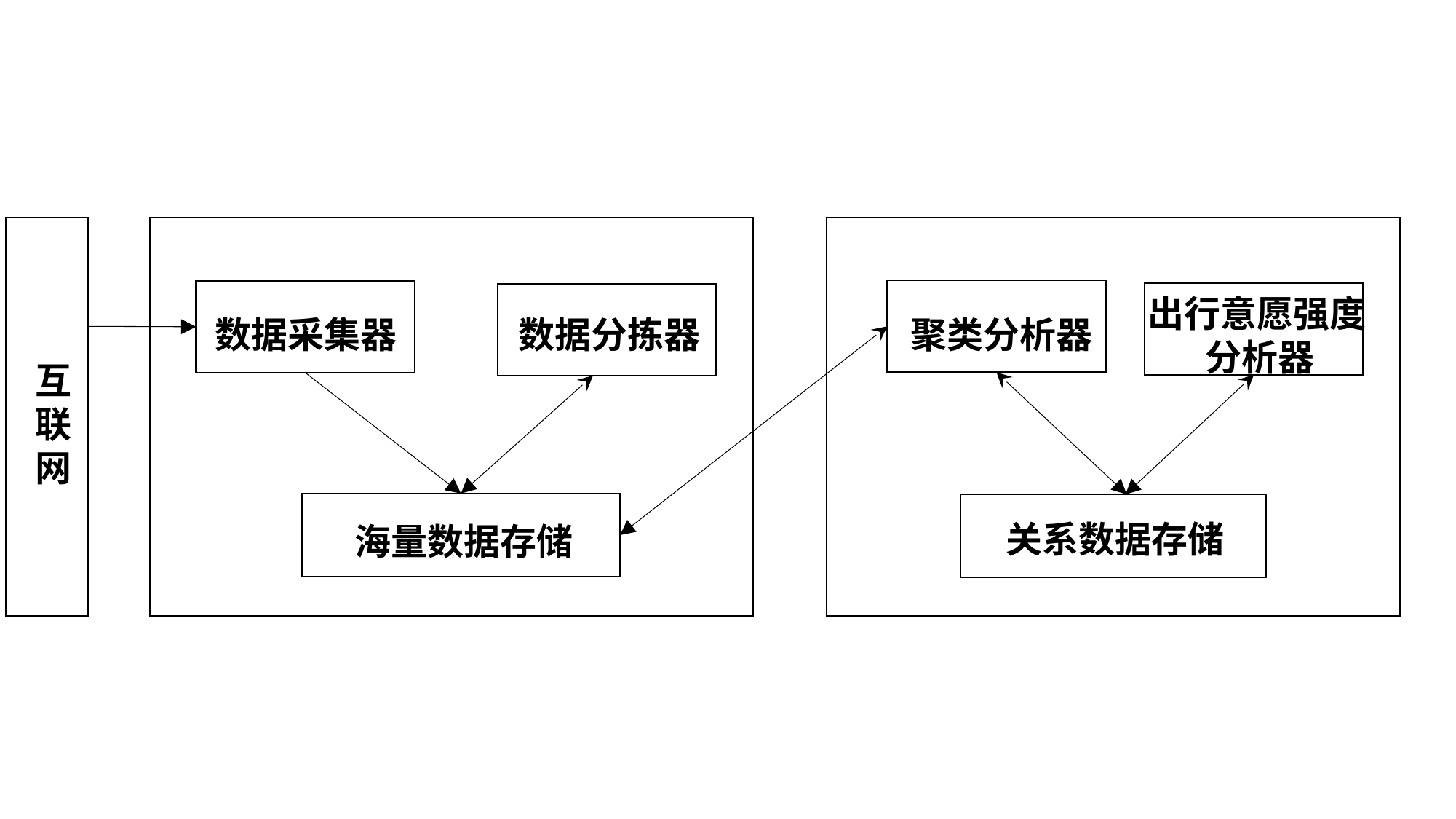

出行意愿强度
      分析器
 数据采集器
数据分拣器
聚类分析器
互
联
网

关系数据存储
海量数据存储